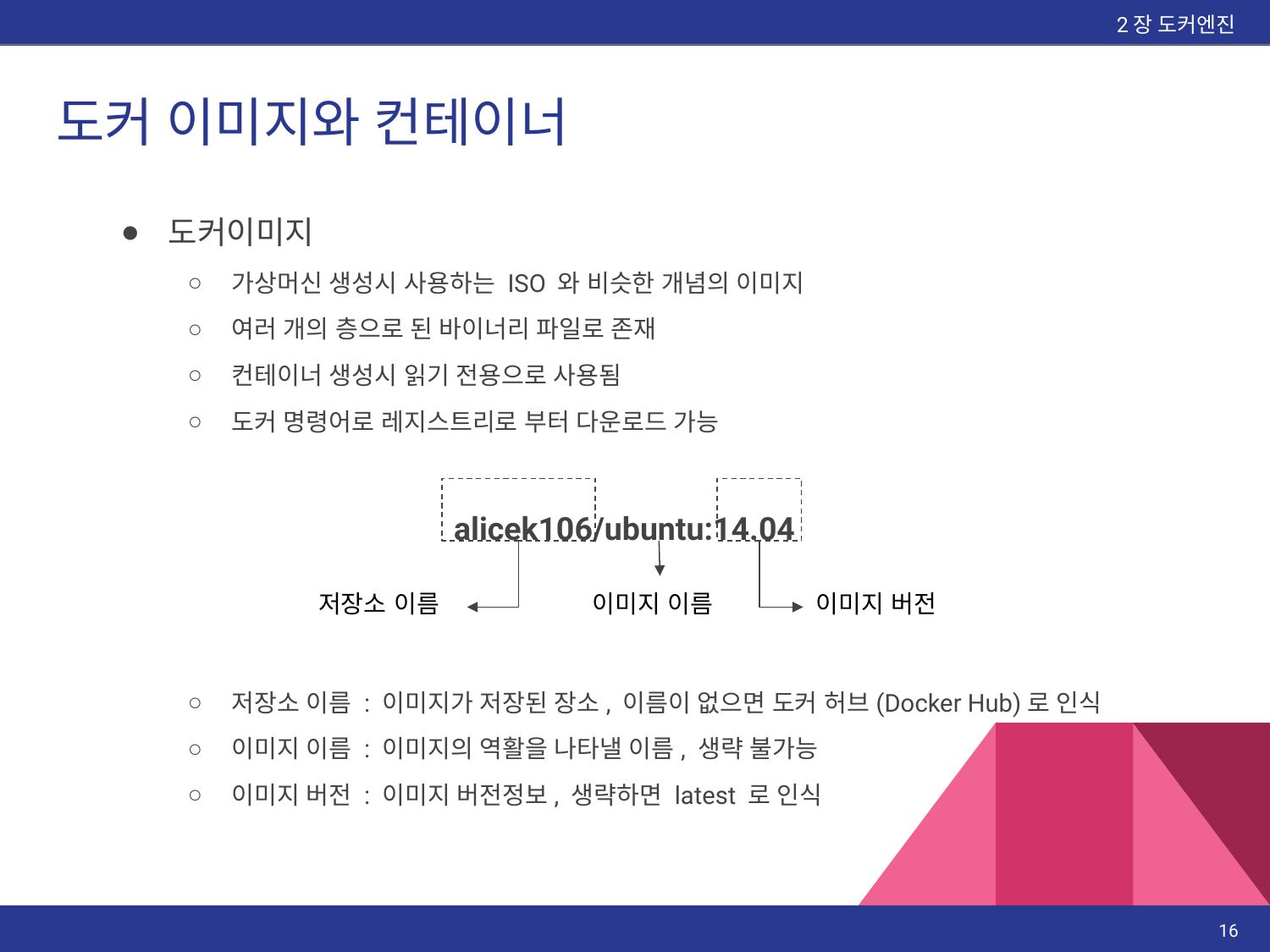

2장 도커엔진
# 도커 이미지와 컨테이너
도커이미지
가상머신 생성시 사용하는 ISO 와 비슷한 개념의 이미지
여러 개의 층으로 된 바이너리 파일로 존재
컨테이너 생성시 읽기 전용으로 사용됨
도커 명령어로 레지스트리로 부터 다운로드 가능
alicek106/ubuntu:14.04

저장소 이름
이미지 이름
이미지 버전
저장소 이름 : 이미지가 저장된 장소, 이름이 없으면 도커 허브(Docker Hub)로 인식
이미지 이름 : 이미지의 역활을 나타낼 이름, 생략 불가능
이미지 버전 : 이미지 버전정보, 생략하면 latest 로 인식
16